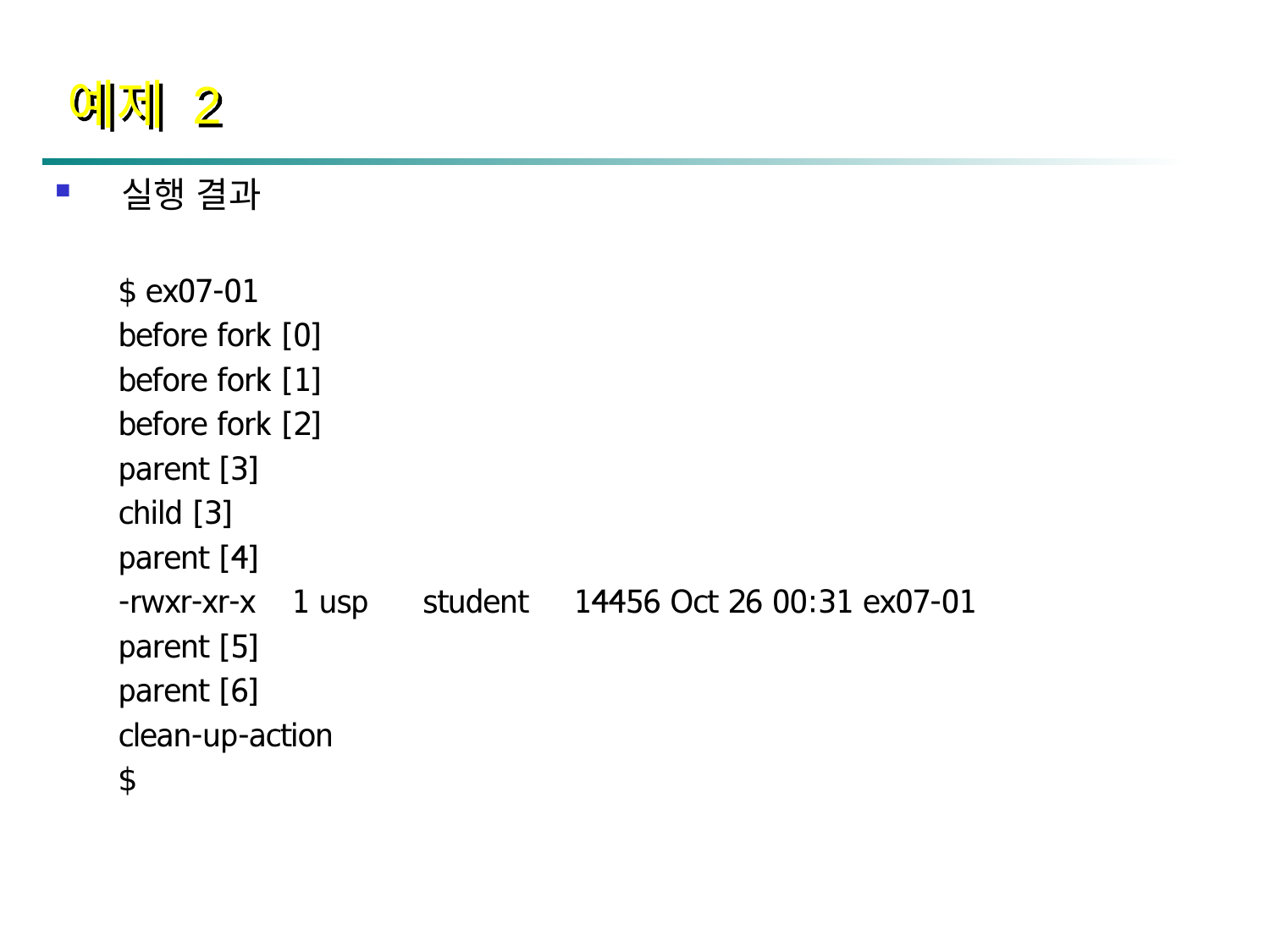

예제 2
 실행 결과

$ ex07-01
before fork [0]
before fork [1]
before fork [2]
parent [3]
child [3]
parent [4]
-rwxr-xr-x    1 usp      student     14456 Oct 26 00:31 ex07-01
parent [5]
parent [6]
clean-up-action
$